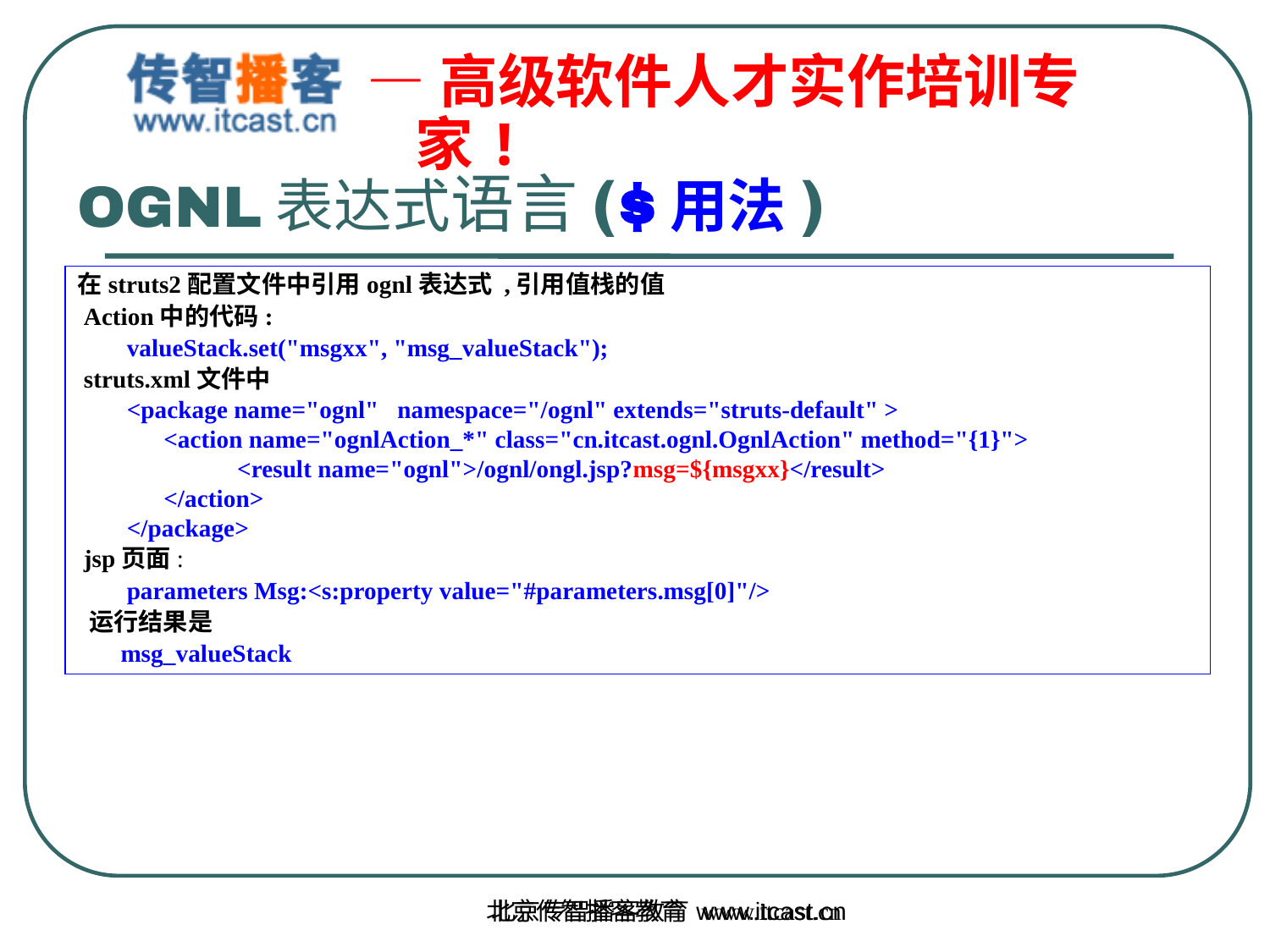

OGNL表达式语言($用法)
在struts2配置文件中引用ognl表达式 ,引用值栈的值
 Action中的代码:
        valueStack.set("msgxx", "msg_valueStack");
 struts.xml文件中
        <package name="ognl"   namespace="/ognl" extends="struts-default" >
              <action name="ognlAction_*" class="cn.itcast.ognl.OgnlAction" method="{1}">
                          <result name="ognl">/ognl/ongl.jsp?msg=${msgxx}</result>
              </action>
        </package>
 jsp页面:
        parameters Msg:<s:property value="#parameters.msg[0]"/>
 运行结果是
       msg_valueStack
北京传智播客教育 www.itcast.cn
北京传智播客教育 www.itcast.cn